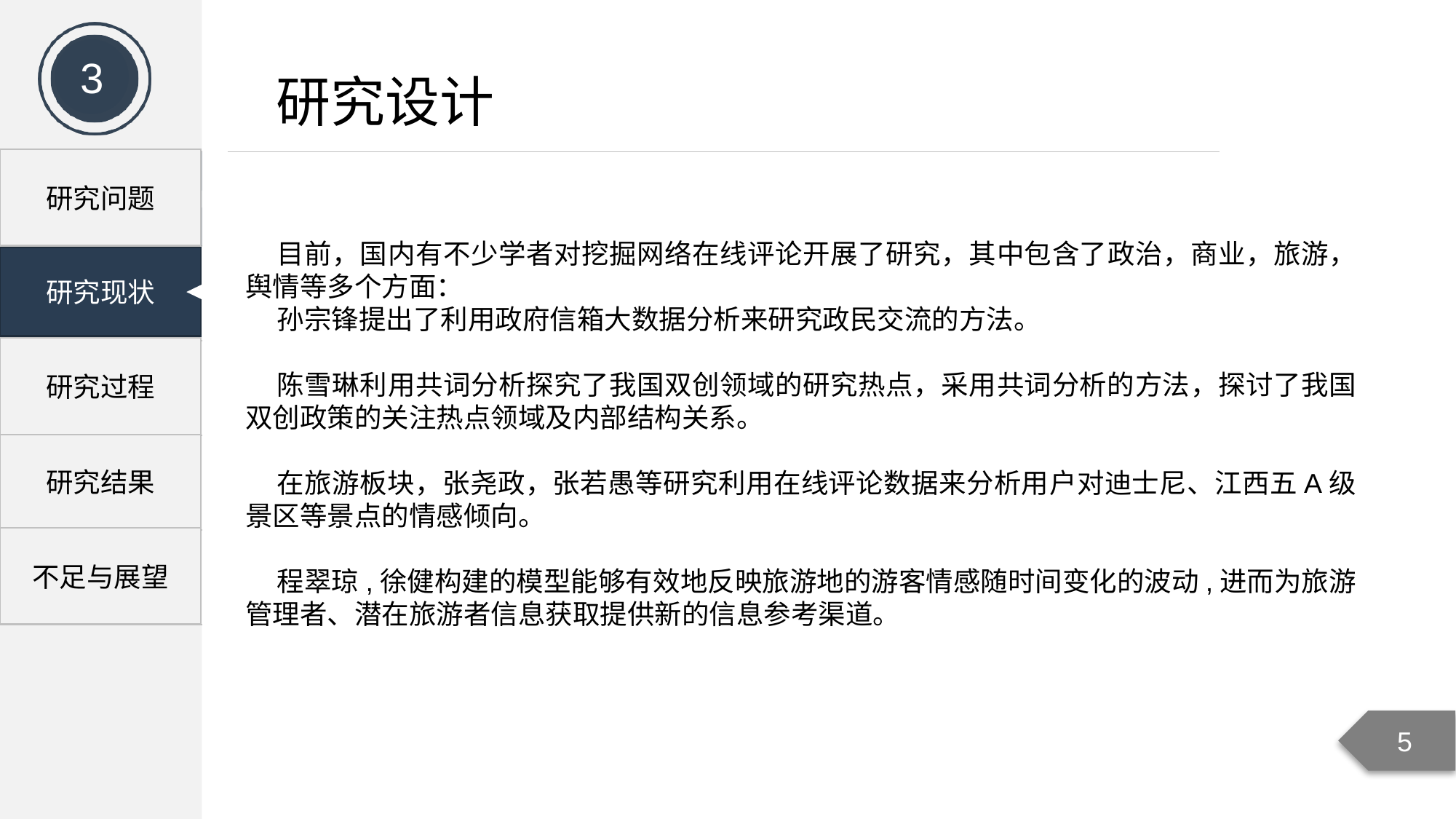

3
研究设计
研究问题
目前，国内有不少学者对挖掘网络在线评论开展了研究，其中包含了政治，商业，旅游，舆情等多个方面：
孙宗锋提出了利用政府信箱大数据分析来研究政民交流的方法。

陈雪琳利用共词分析探究了我国双创领域的研究热点，采用共词分析的方法，探讨了我国双创政策的关注热点领域及内部结构关系。

在旅游板块，张尧政，张若愚等研究利用在线评论数据来分析用户对迪士尼、江西五A级景区等景点的情感倾向。

程翠琼,徐健构建的模型能够有效地反映旅游地的游客情感随时间变化的波动,进而为旅游管理者、潜在旅游者信息获取提供新的信息参考渠道。

研究现状

研究过程
研究结果
不足与展望